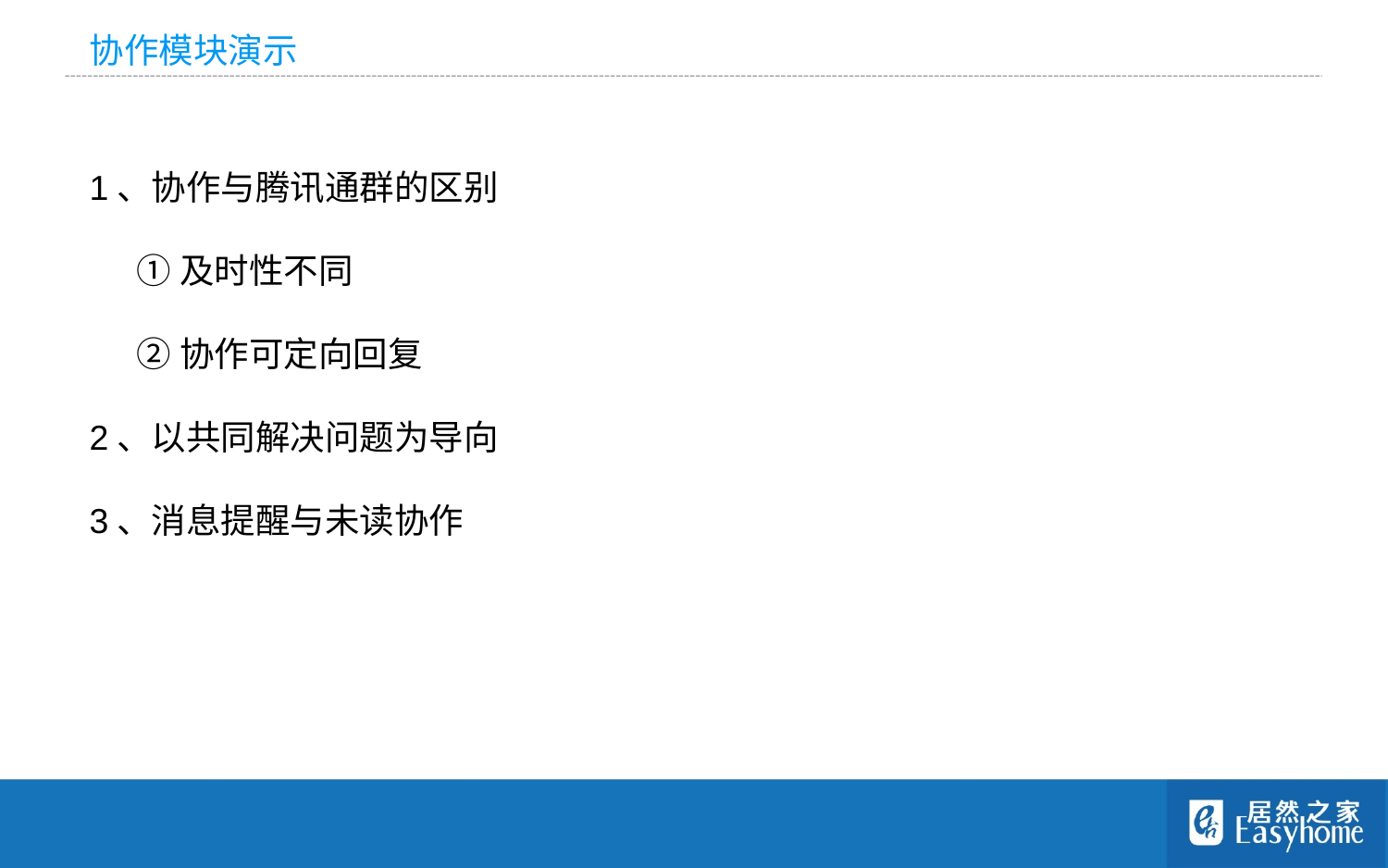

协作模块演示
1、协作与腾讯通群的区别
      ①及时性不同
      ②协作可定向回复
2、以共同解决问题为导向
3、消息提醒与未读协作